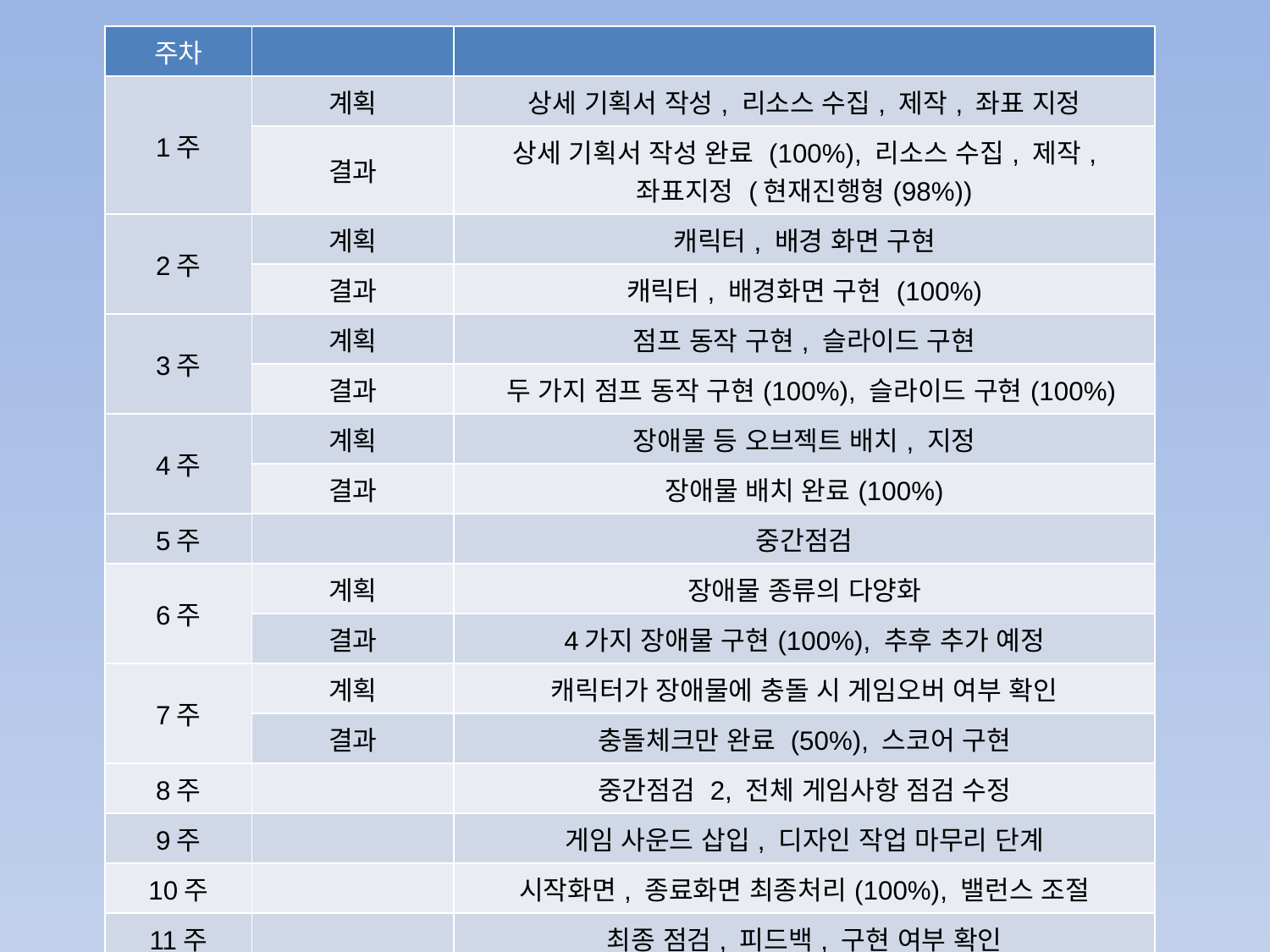

| 주차 |  |  |
| --- | --- | --- |
| 1주 | 계획 | 상세 기획서 작성, 리소스 수집, 제작, 좌표 지정 |
|  | 결과 | 상세 기획서 작성 완료 (100%), 리소스 수집, 제작, 좌표지정 (현재진행형(98%)) |
| 2주 | 계획 | 캐릭터, 배경 화면 구현 |
|  | 결과 | 캐릭터, 배경화면 구현 (100%) |
| 3주 | 계획 | 점프 동작 구현, 슬라이드 구현 |
|  | 결과 | 두 가지 점프 동작 구현(100%), 슬라이드 구현(100%) |
| 4주 | 계획 | 장애물 등 오브젝트 배치, 지정 |
|  | 결과 | 장애물 배치 완료(100%) |
| 5주 |  | 중간점검 |
| 6주 | 계획 | 장애물 종류의 다양화 |
|  | 결과 | 4가지 장애물 구현(100%), 추후 추가 예정 |
| 7주 | 계획 | 캐릭터가 장애물에 충돌 시 게임오버 여부 확인 |
|  | 결과 | 충돌체크만 완료 (50%), 스코어 구현 |
| 8주 |  | 중간점검 2, 전체 게임사항 점검 수정 |
| 9주 |  | 게임 사운드 삽입, 디자인 작업 마무리 단계 |
| 10주 |  | 시작화면, 종료화면 최종처리(100%), 밸런스 조절 |
| 11주 |  | 최종 점검, 피드백, 구현 여부 확인 |